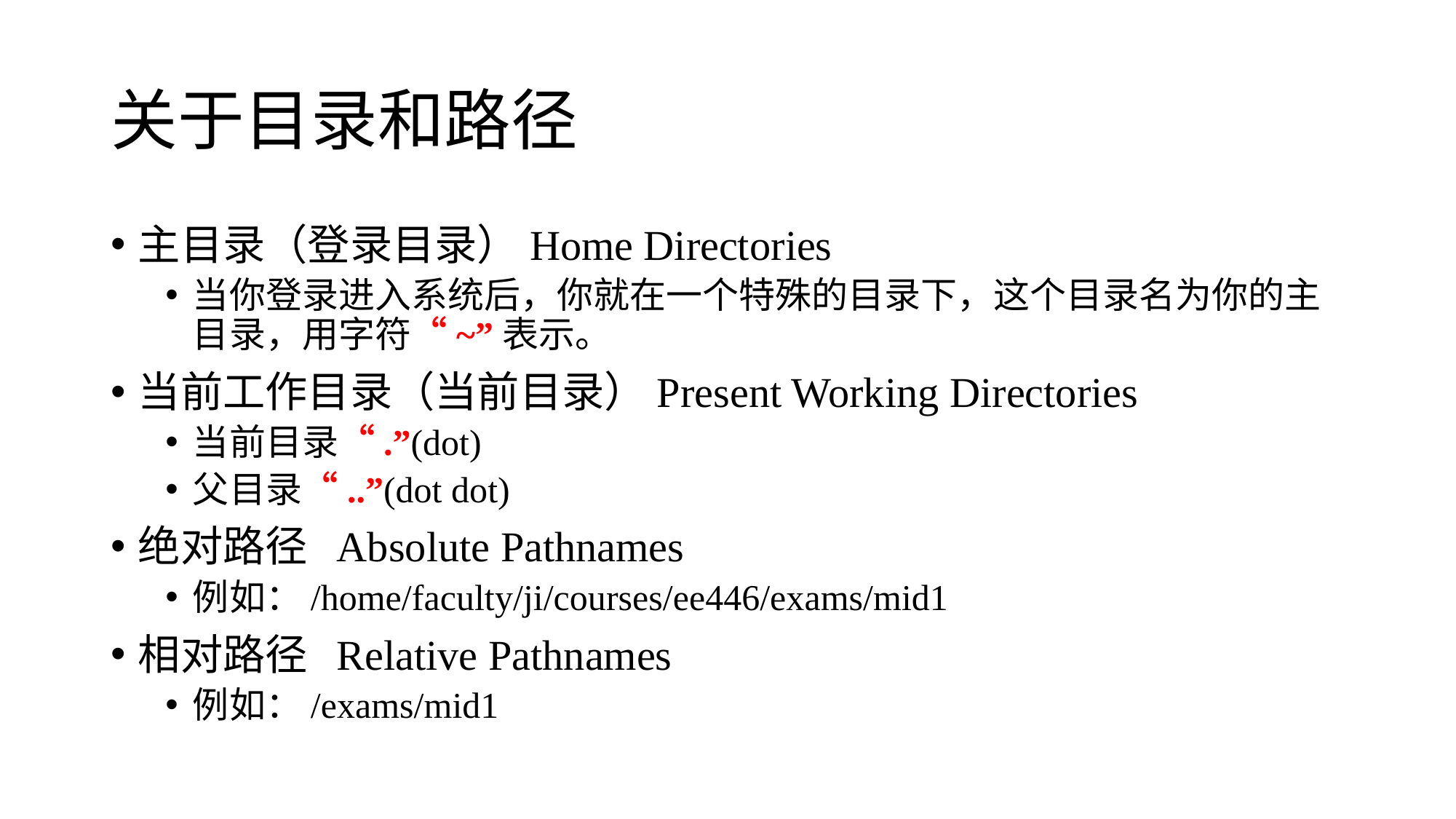

# 关于目录和路径
主目录（登录目录）Home Directories
当你登录进入系统后，你就在一个特殊的目录下，这个目录名为你的主目录，用字符“~”表示。
当前工作目录（当前目录）Present Working Directories
当前目录“.”(dot)
父目录“..”(dot dot)
绝对路径  Absolute Pathnames
例如：/home/faculty/ji/courses/ee446/exams/mid1
相对路径  Relative Pathnames
例如：/exams/mid1